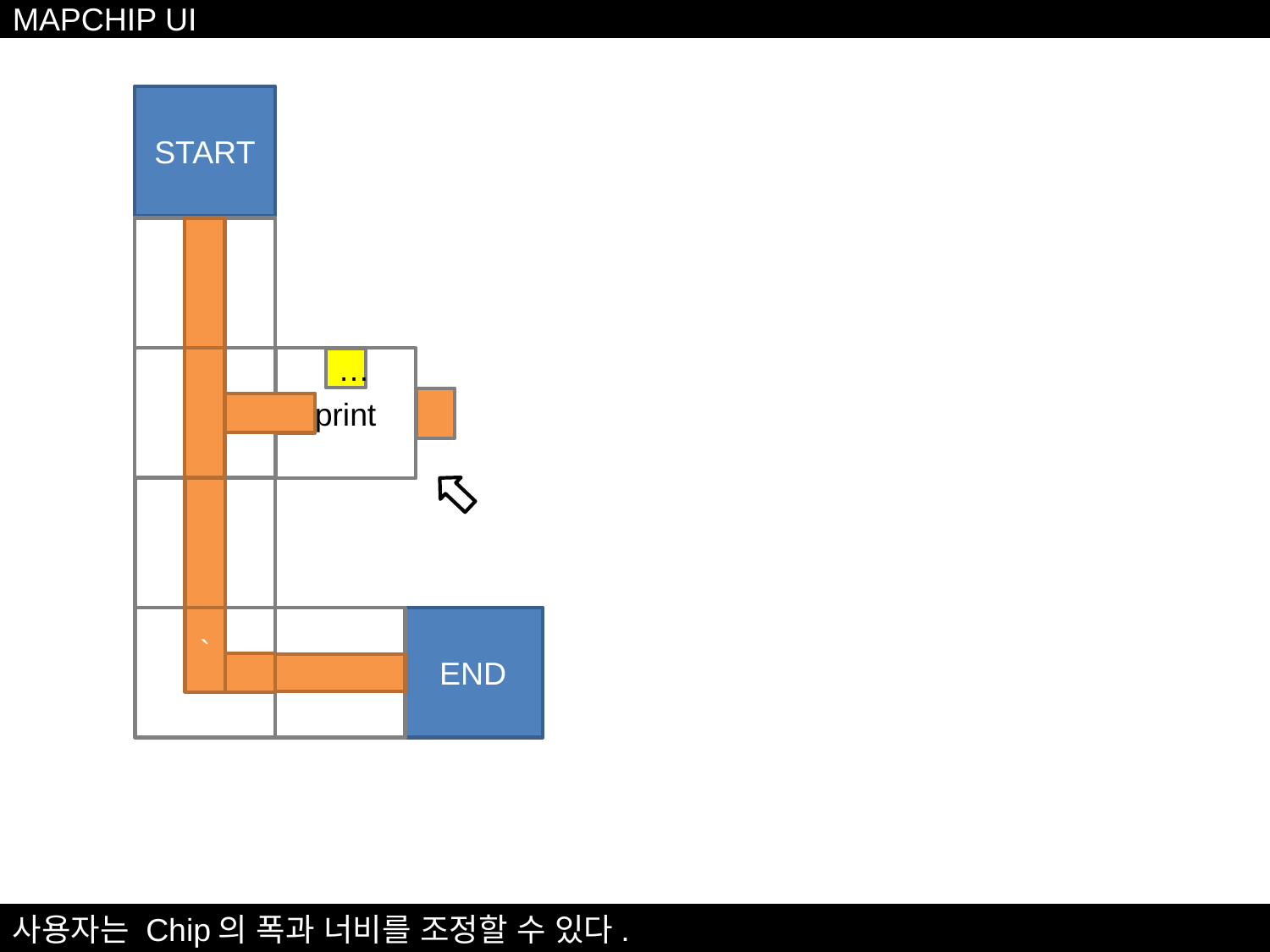

MAPCHIP UI
START

print

…

END

`

사용자는 Chip의 폭과 너비를 조정할 수 있다.